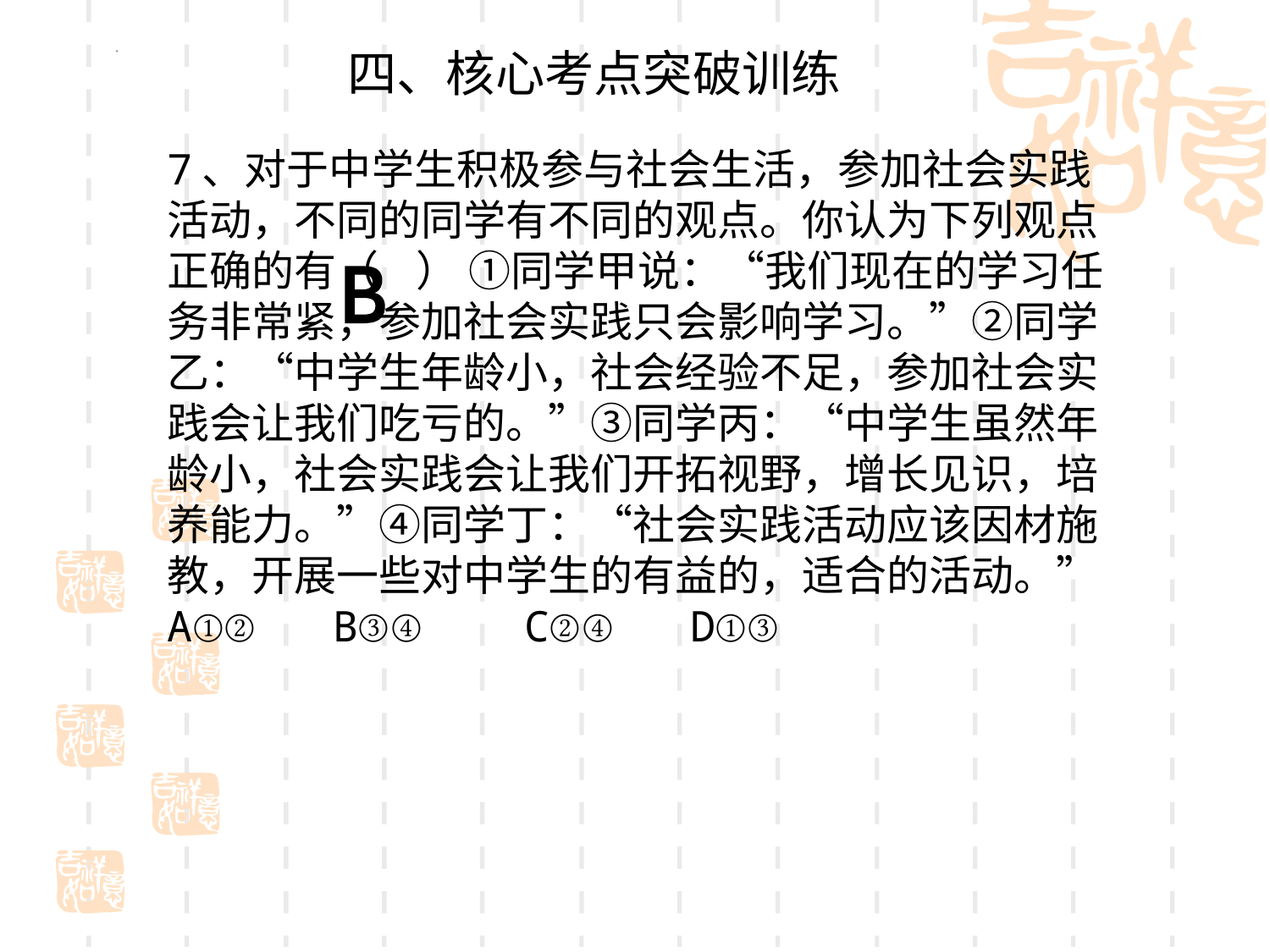

四、核心考点突破训练
7、对于中学生积极参与社会生活，参加社会实践活动，不同的同学有不同的观点。你认为下列观点正确的有（    ） ①同学甲说：“我们现在的学习任务非常紧，参加社会实践只会影响学习。”②同学乙：“中学生年龄小，社会经验不足，参加社会实践会让我们吃亏的。”③同学丙：“中学生虽然年龄小，社会实践会让我们开拓视野，增长见识，培养能力。”④同学丁：“社会实践活动应该因材施教，开展一些对中学生的有益的，适合的活动。” A①②   B③④    C②④   D①③

Ｂ